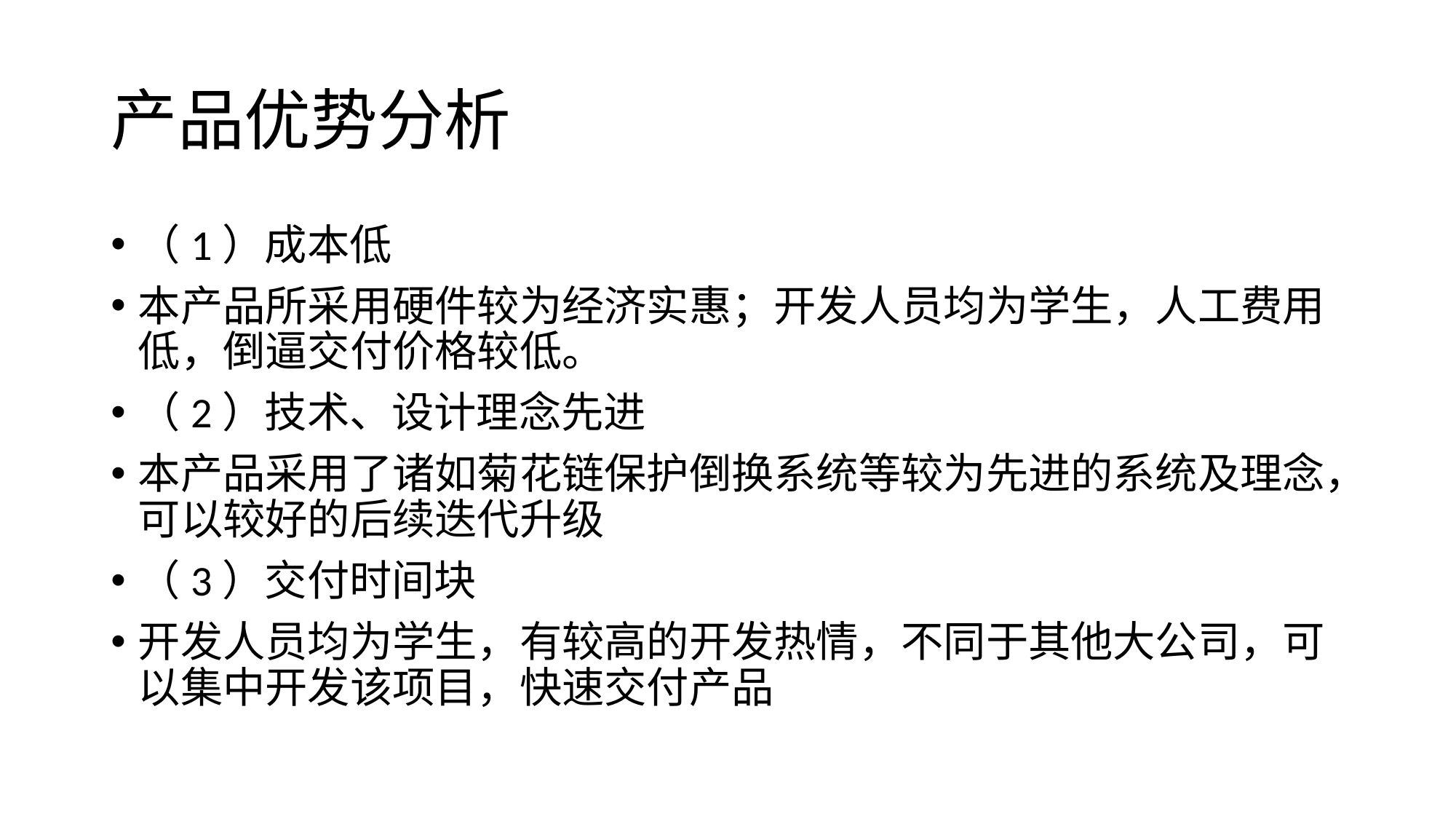

# 产品优势分析
（1）成本低
本产品所采用硬件较为经济实惠；开发人员均为学生，人工费用低，倒逼交付价格较低。
（2）技术、设计理念先进
本产品采用了诸如菊花链保护倒换系统等较为先进的系统及理念，可以较好的后续迭代升级
（3）交付时间块
开发人员均为学生，有较高的开发热情，不同于其他大公司，可以集中开发该项目，快速交付产品